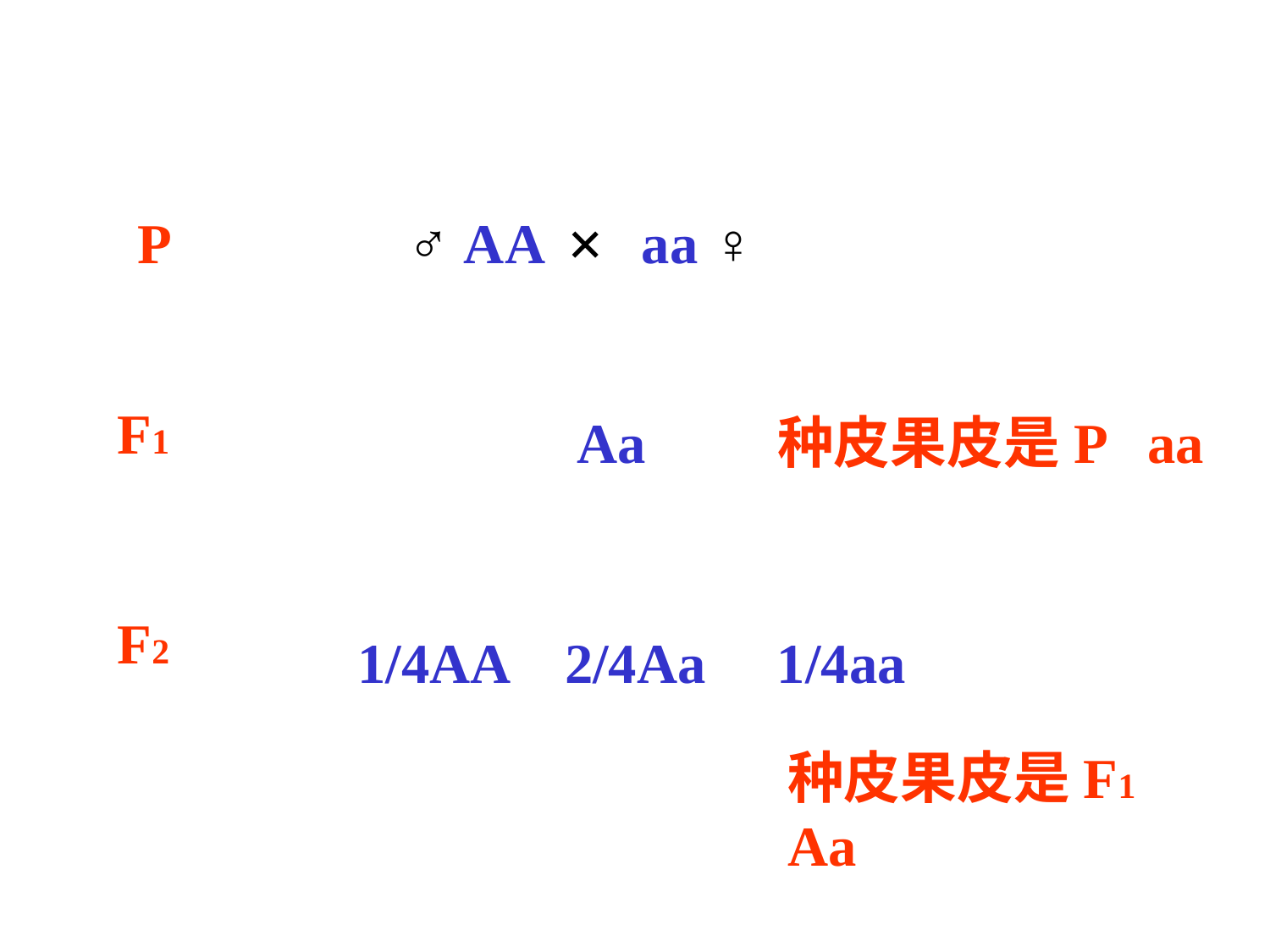

×
P
♂ AA       aa ♀
F1
Aa
种皮果皮是P   aa
F2
1/4AA    2/4Aa     1/4aa
种皮果皮是F1   Aa